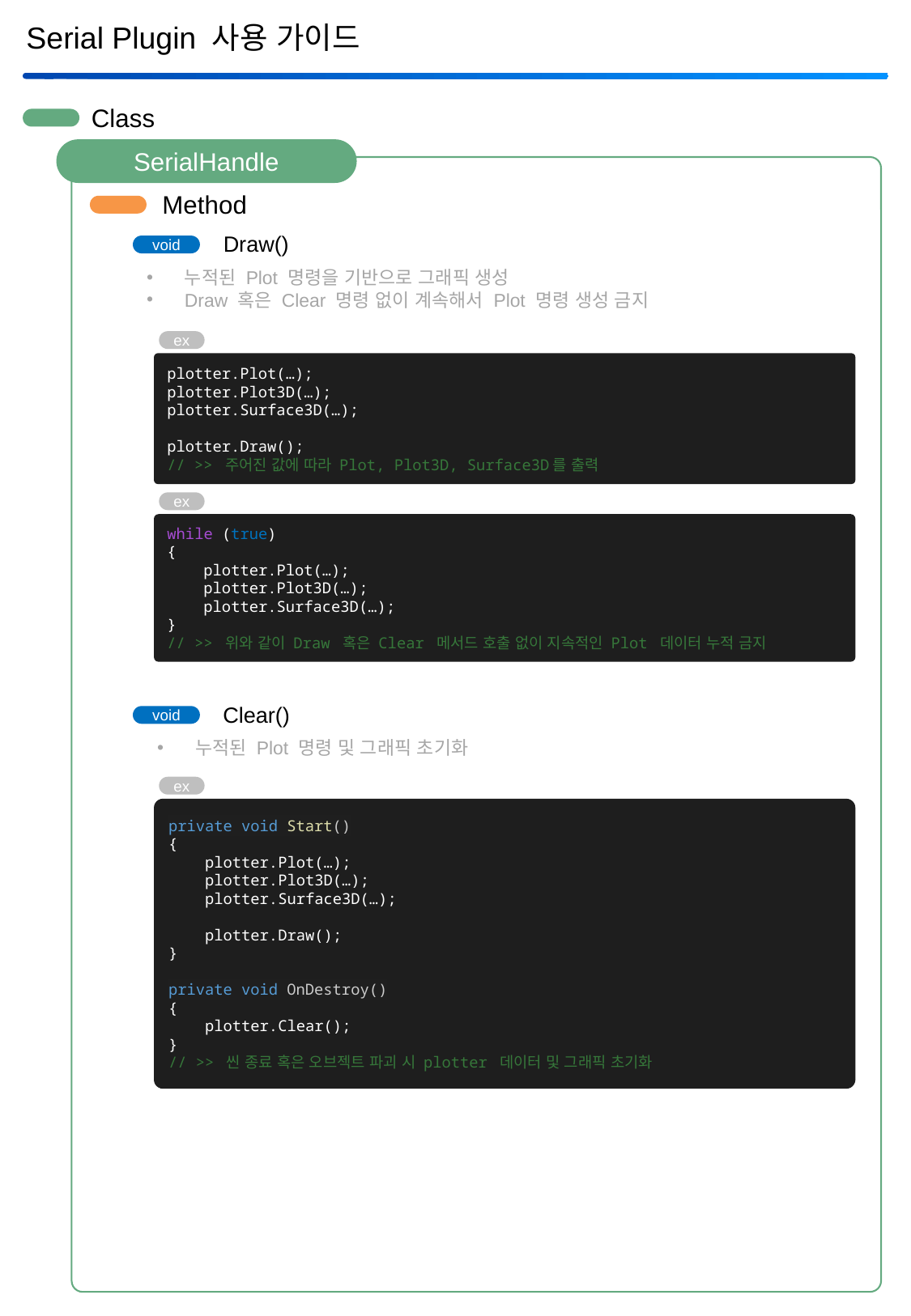

Serial Plugin 사용 가이드

Class

SerialHandle

Method

Draw()
void
누적된 Plot 명령을 기반으로 그래픽 생성
Draw 혹은 Clear 명령 없이 계속해서 Plot 명령 생성 금지
ex
plotter.Plot(…);
plotter.Plot3D(…);
plotter.Surface3D(…);

plotter.Draw();
// >> 주어진 값에 따라 Plot, Plot3D, Surface3D를 출력
ex
while (true)
{
    plotter.Plot(…);
    plotter.Plot3D(…);
    plotter.Surface3D(…);
}
// >> 위와 같이 Draw 혹은 Clear 메서드 호출 없이 지속적인 Plot 데이터 누적 금지
Clear()
void
누적된 Plot 명령 및 그래픽 초기화
ex
private void Start()
{
    plotter.Plot(…);
    plotter.Plot3D(…);
    plotter.Surface3D(…);

    plotter.Draw();
}

private void OnDestroy()
{
    plotter.Clear();
}
// >> 씬 종료 혹은 오브젝트 파괴 시 plotter 데이터 및 그래픽 초기화